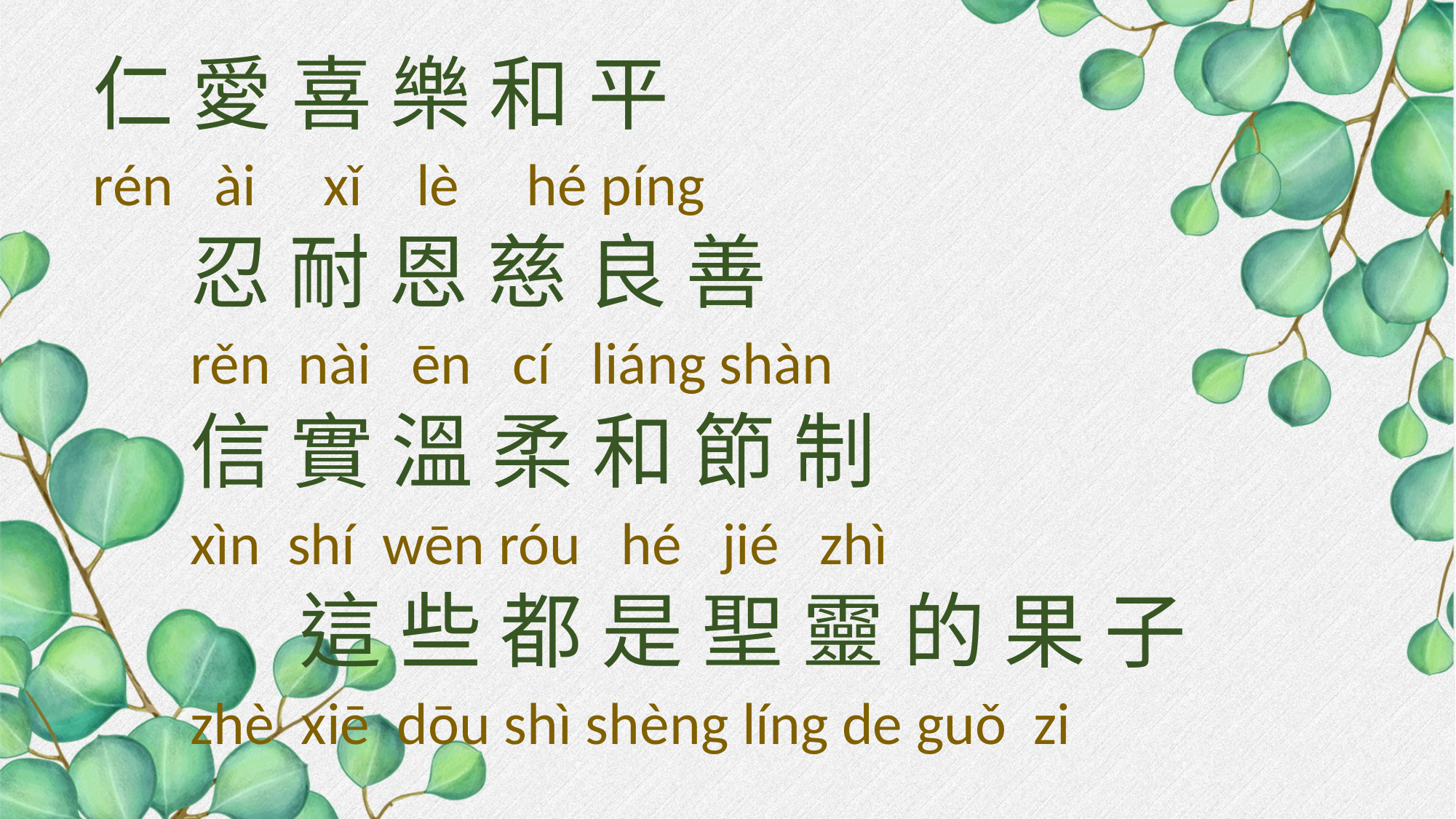

仁 愛 喜 樂 和 平
rén   ài     xǐ    lè     hé píng
	忍 耐 恩 慈 良 善
	rěn  nài   ēn   cí   liáng shàn
		信 實 溫 柔 和 節 制
		xìn  shí  wēn róu   hé   jié   zhì
		     這 些 都 是 聖 靈 的 果 子
			zhè  xiē  dōu shì shèng líng de guǒ  zi